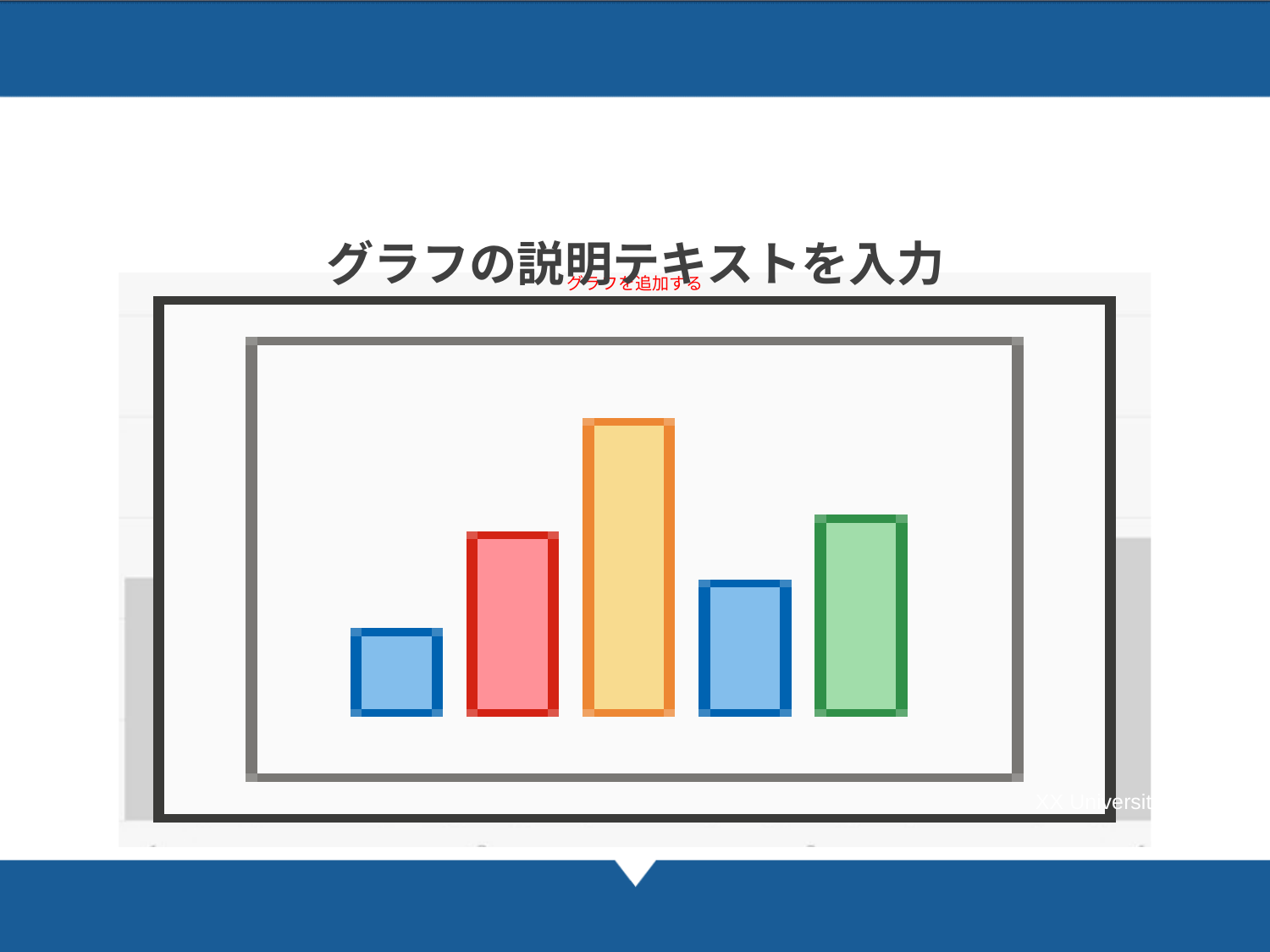

03 Reference Data
25
グラフの説明テキストを入力

XX University　Name